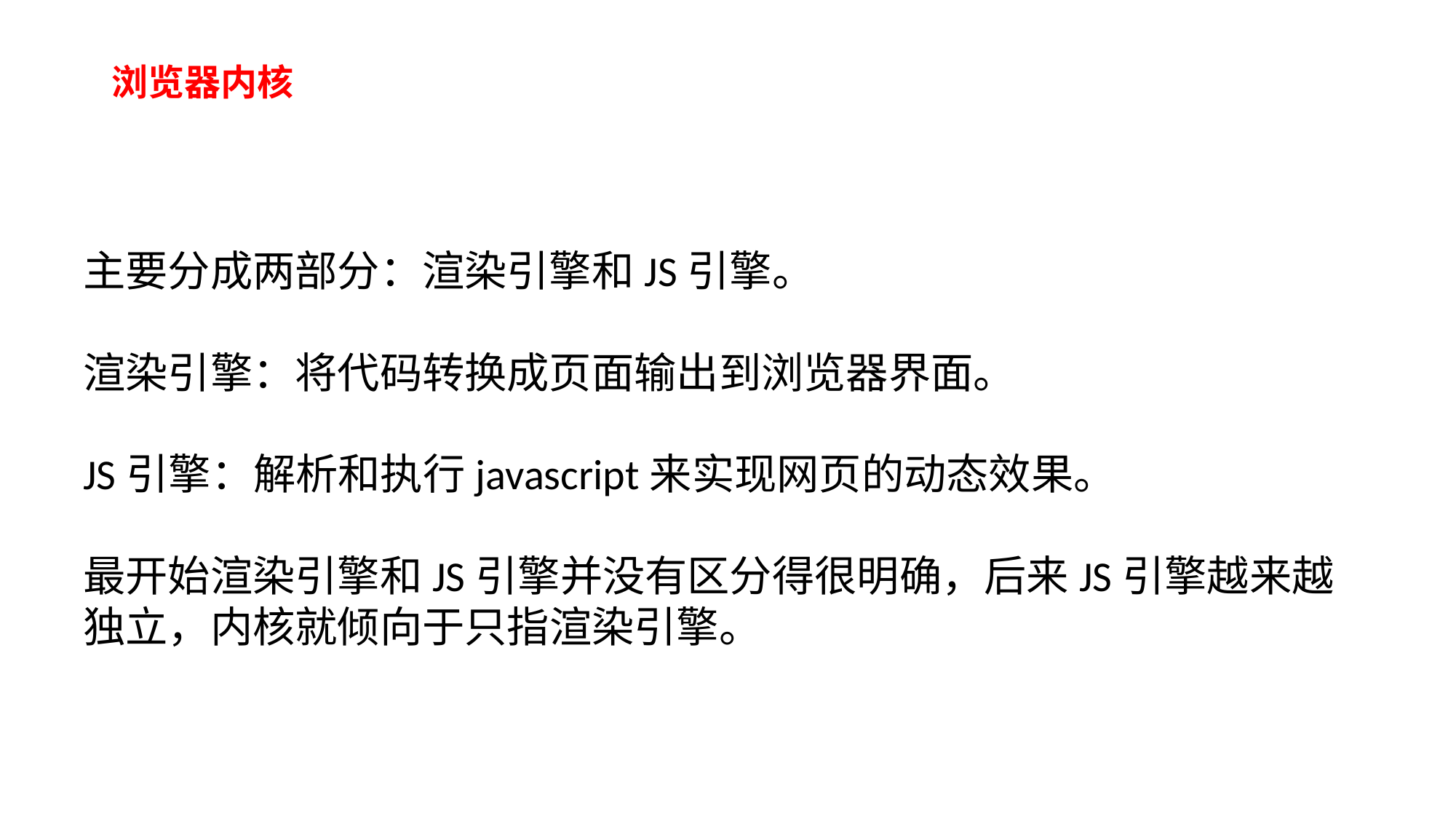

浏览器内核

主要分成两部分：渲染引擎和JS引擎。

渲染引擎：将代码转换成页面输出到浏览器界面。

JS引擎：解析和执行javascript来实现网页的动态效果。

最开始渲染引擎和JS引擎并没有区分得很明确，后来JS引擎越来越独立，内核就倾向于只指渲染引擎。